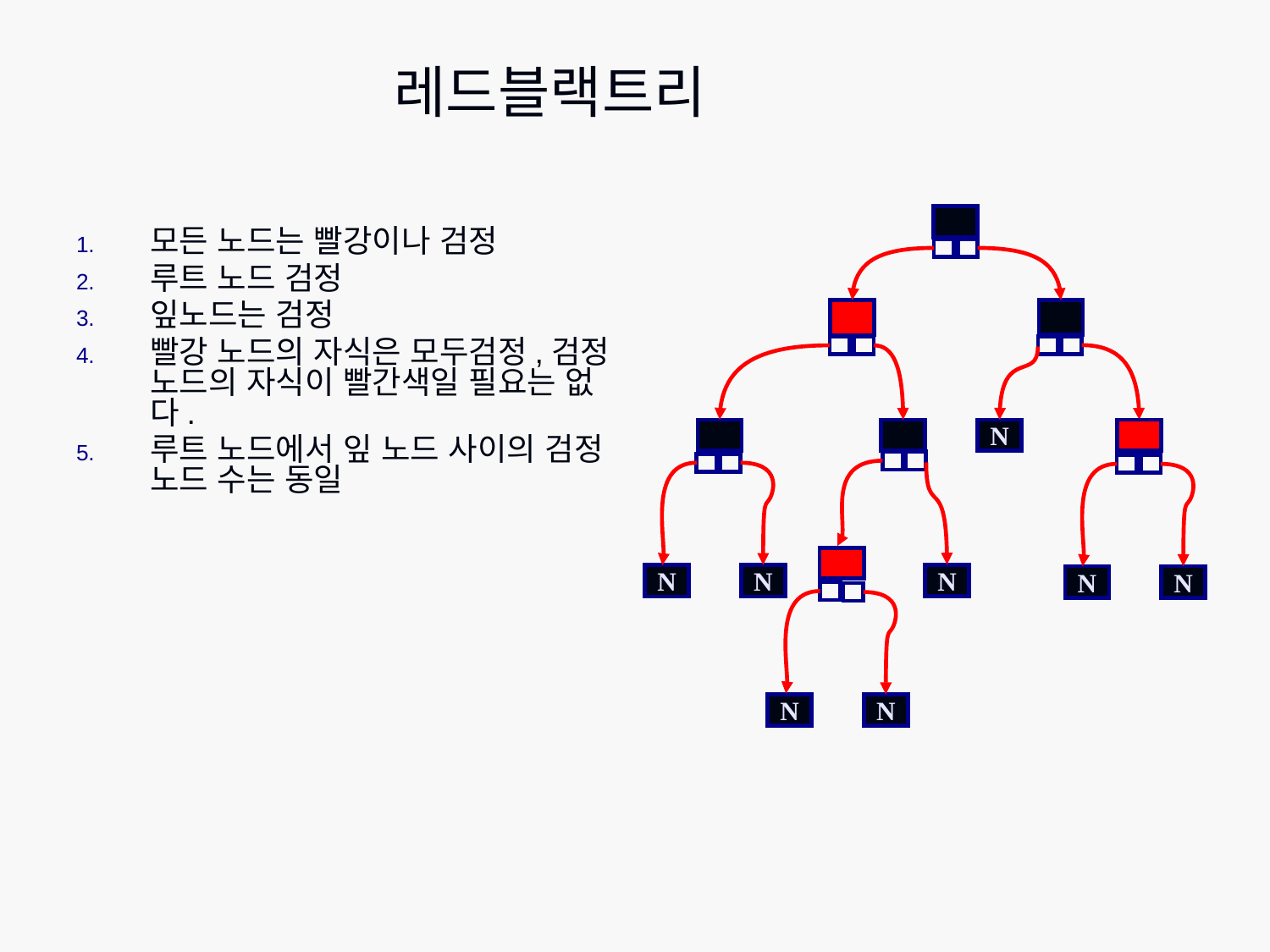

# 레드블랙트리

N

N
N
N
N
N

N
N
모든 노드는 빨강이나 검정
루트 노드 검정
잎노드는 검정
빨강 노드의 자식은 모두검정,검정 노드의 자식이 빨간색일 필요는 없다.
루트 노드에서 잎 노드 사이의 검정 노드 수는 동일